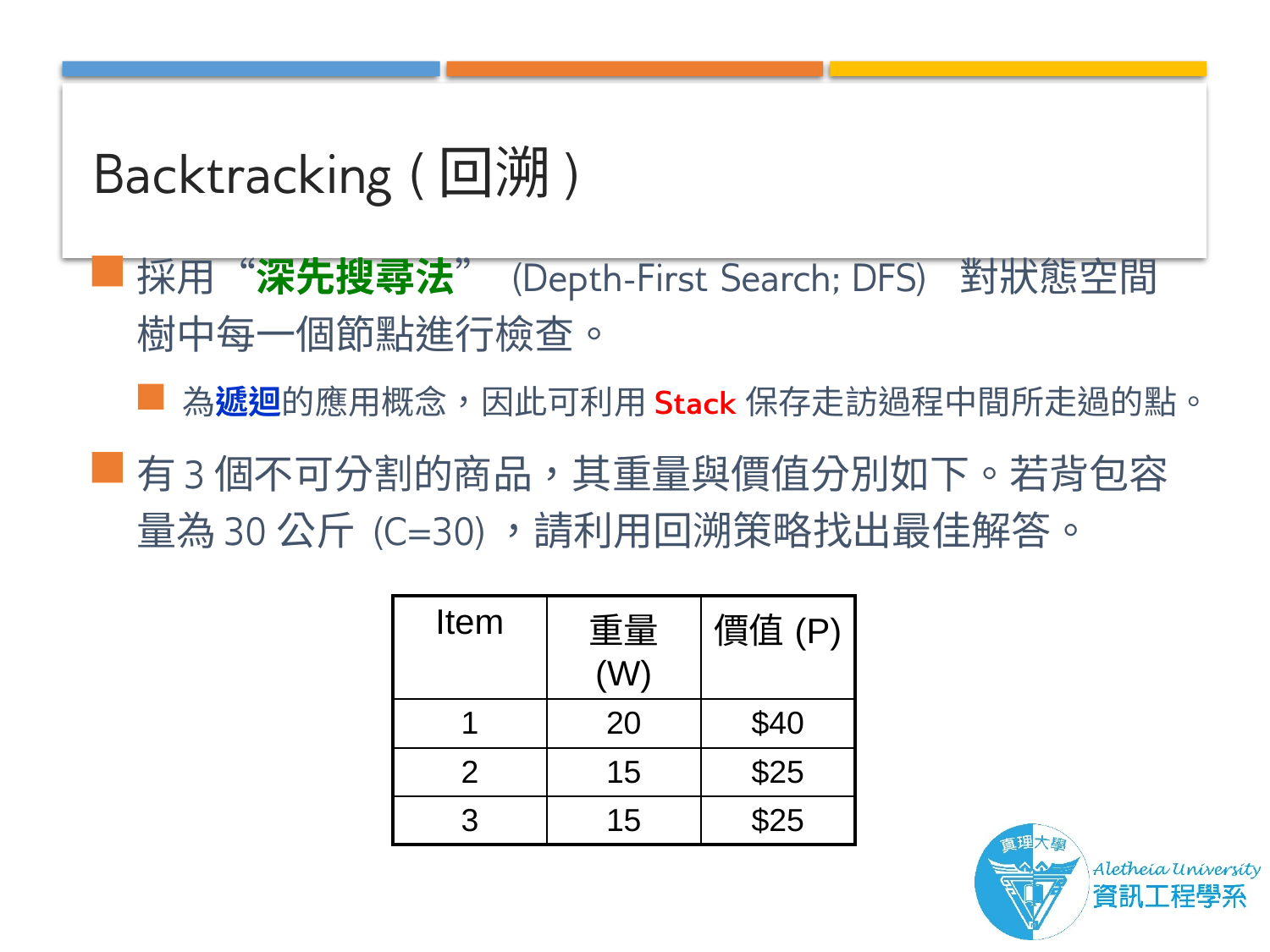

# Backtracking (回溯)
採用“深先搜尋法” (Depth-First Search; DFS)  對狀態空間樹中每一個節點進行檢查。
為遞迴的應用概念，因此可利用Stack保存走訪過程中間所走過的點。
有3個不可分割的商品，其重量與價值分別如下。若背包容量為30公斤 (C=30)，請利用回溯策略找出最佳解答。

| Item | 重量 (W) | 價值(P) |
| --- | --- | --- |
| 1 | 20 | $40 |
| 2 | 15 | $25 |
| 3 | 15 | $25 |